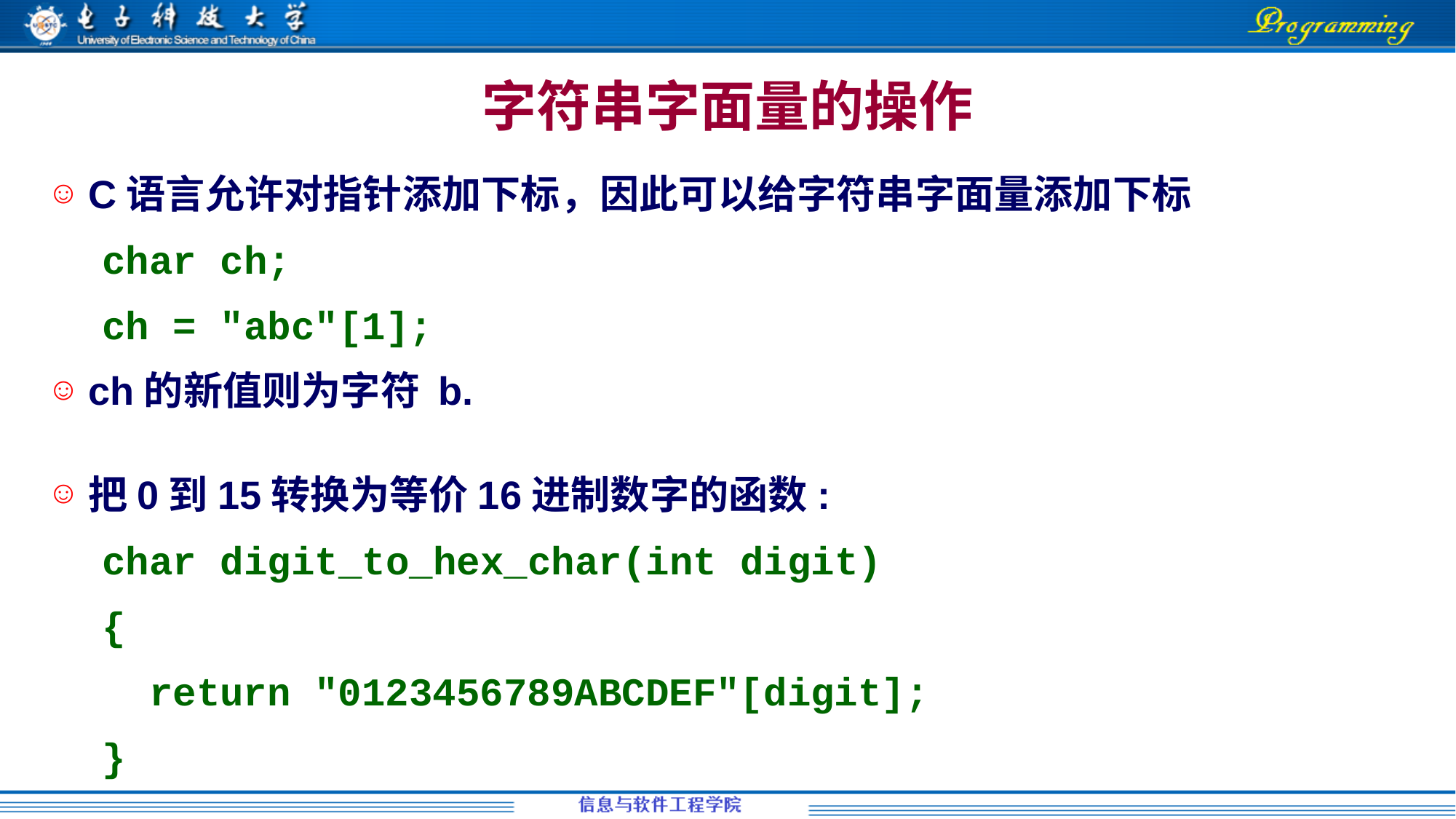

字符串字面量的操作
C语言允许对指针添加下标，因此可以给字符串字面量添加下标
char ch;
ch = "abc"[1];
ch的新值则为字符 b.
把0到15转换为等价16进制数字的函数:
char digit_to_hex_char(int digit)
{
  return "0123456789ABCDEF"[digit];
}